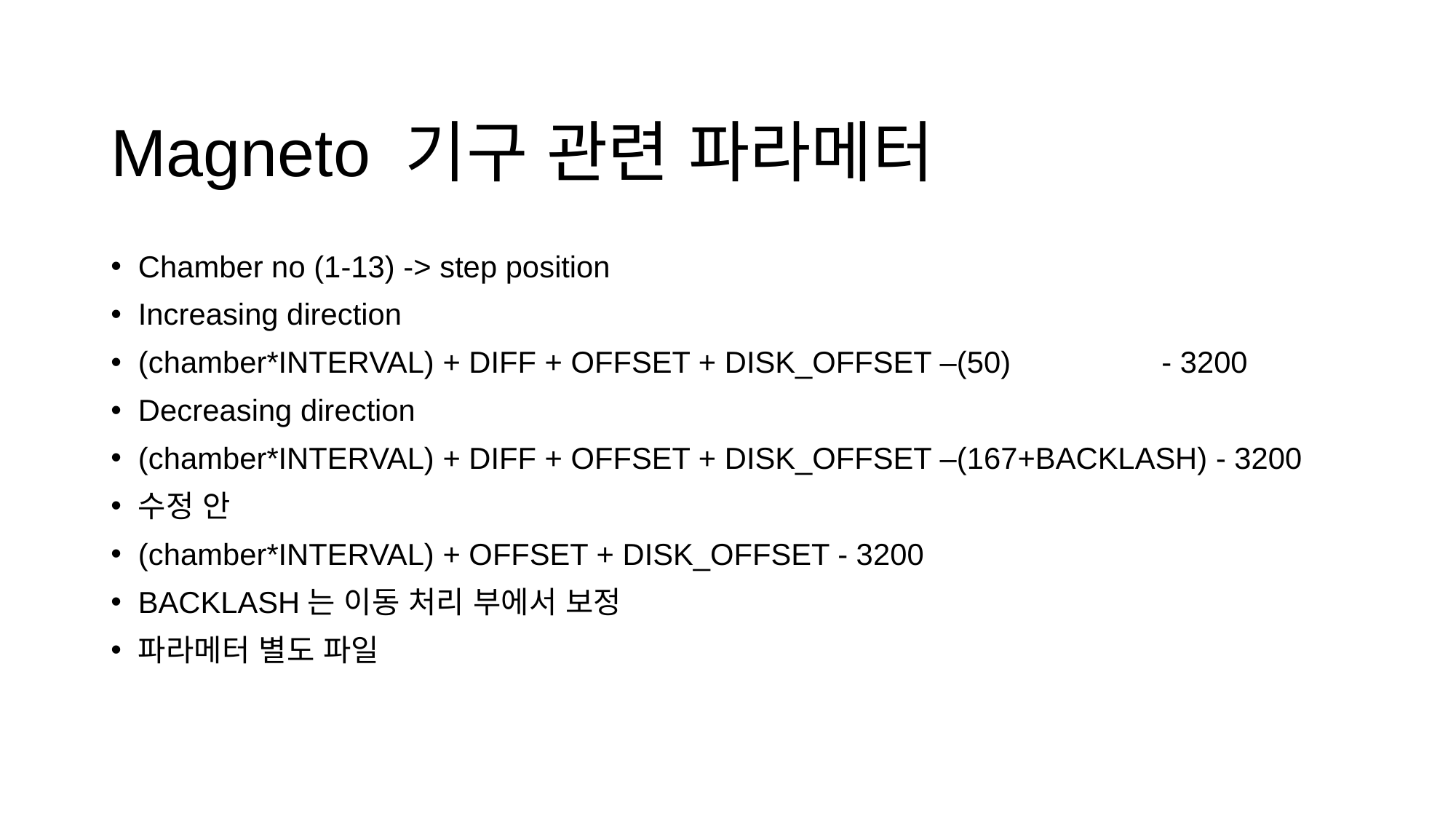

# Magneto 기구 관련 파라메터
Chamber no (1-13) -> step position
Increasing direction
(chamber*INTERVAL) + DIFF + OFFSET + DISK_OFFSET –(50)                  - 3200
Decreasing direction
(chamber*INTERVAL) + DIFF + OFFSET + DISK_OFFSET –(167+BACKLASH) - 3200
수정 안
(chamber*INTERVAL) + OFFSET + DISK_OFFSET - 3200
BACKLASH는 이동 처리 부에서 보정
파라메터 별도 파일